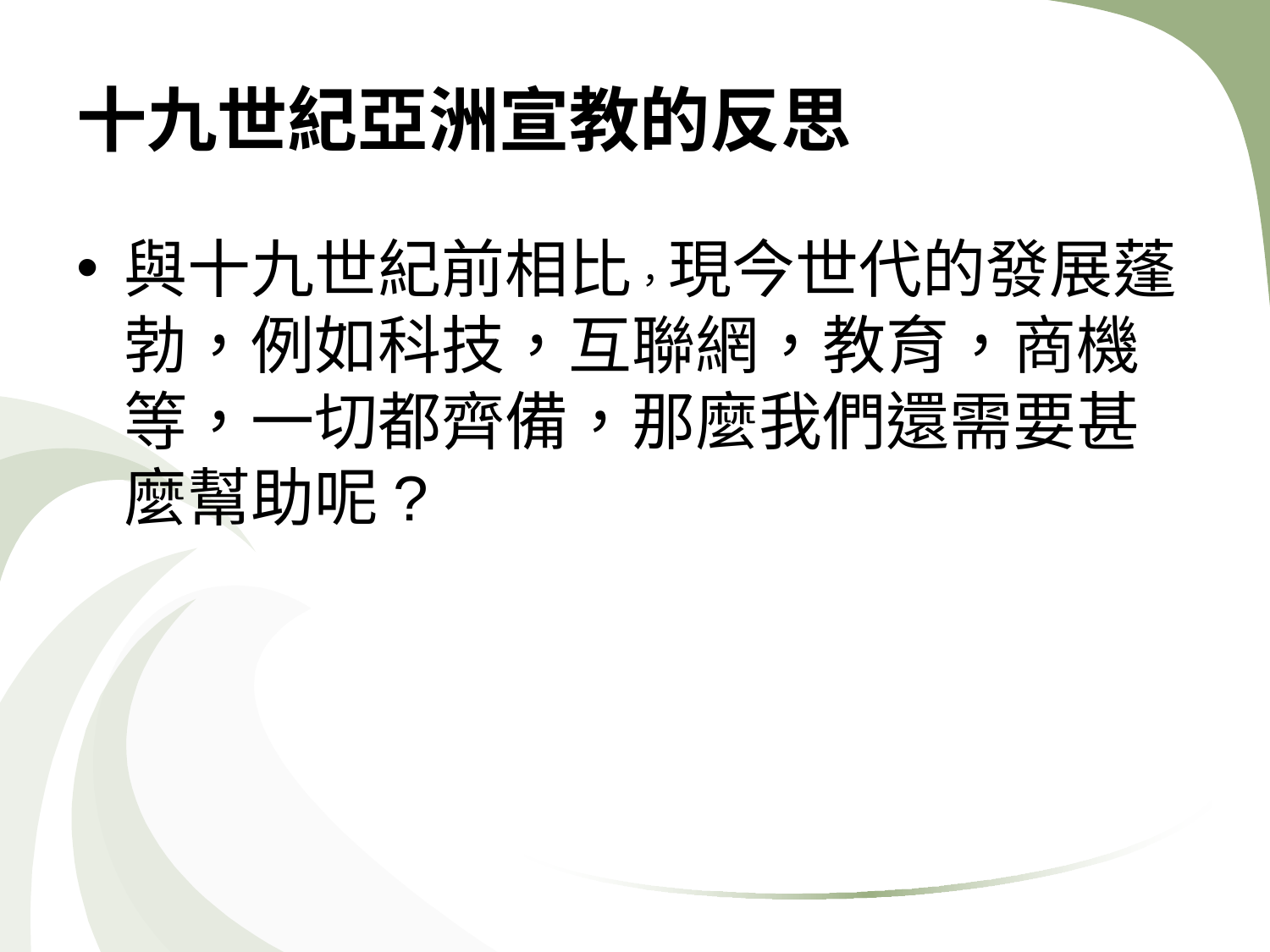

# 十九世紀亞洲宣教的反思
與十九世紀前相比，現今世代的發展蓬勃，例如科技，互聯網，教育，商機等，一切都齊備，那麼我們還需要甚麼幫助呢?